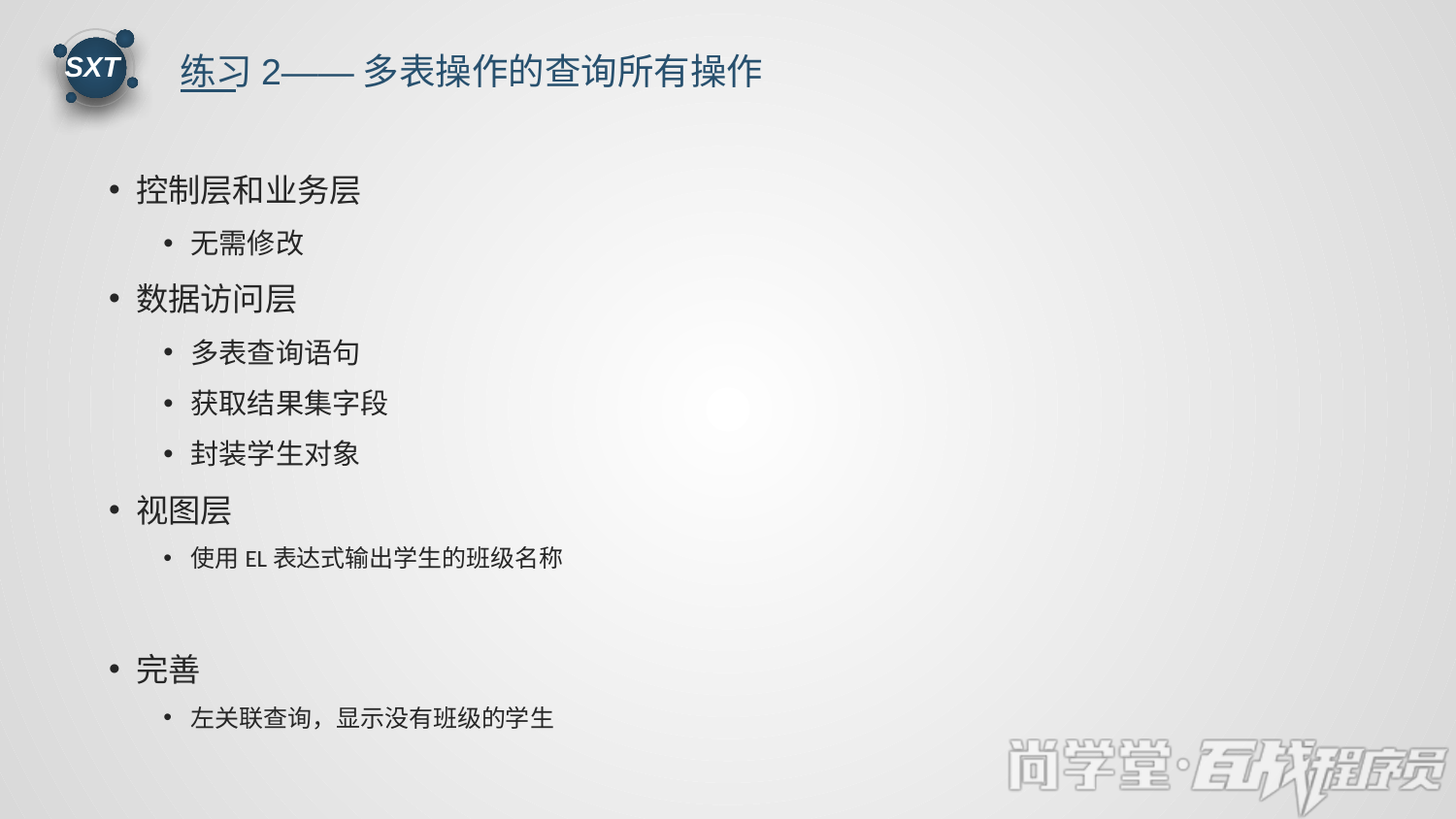

练习2——多表操作的查询所有操作
SXT
控制层和业务层
无需修改
数据访问层
多表查询语句
获取结果集字段
封装学生对象
视图层
使用EL表达式输出学生的班级名称

完善
左关联查询，显示没有班级的学生